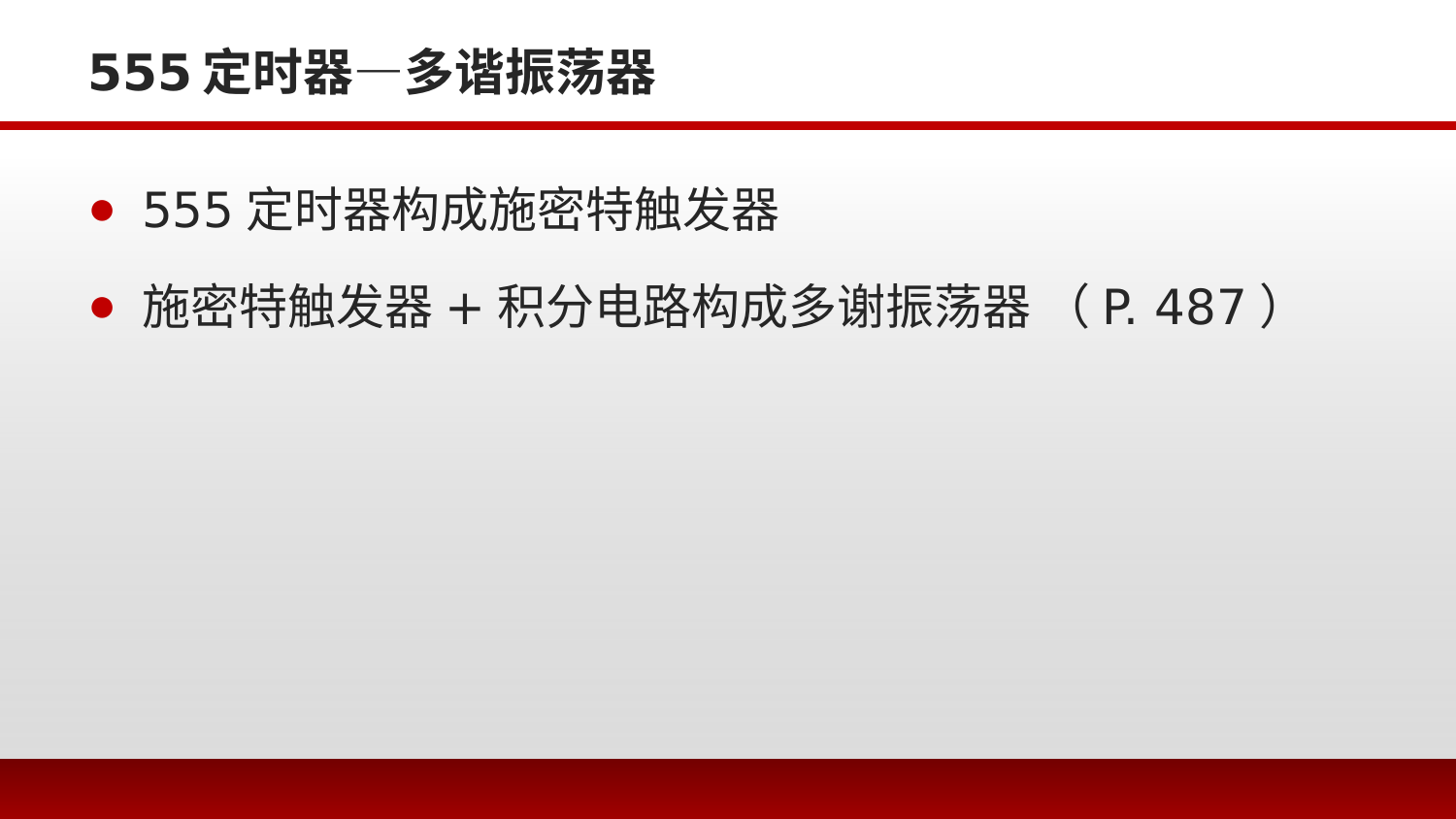

# 555定时器—多谐振荡器
555定时器构成施密特触发器
施密特触发器+积分电路构成多谢振荡器 （P. 487）

33